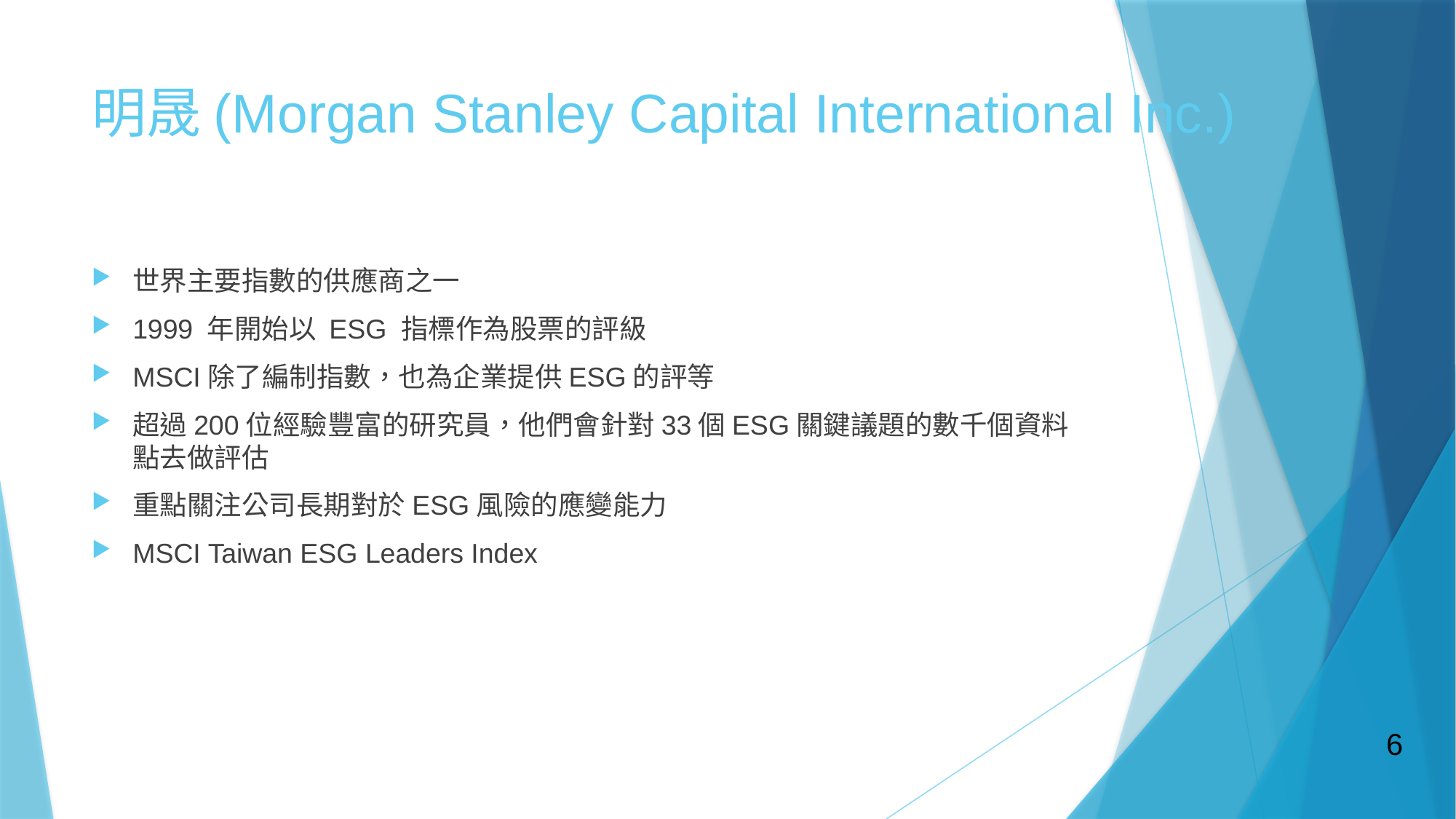

# 明晟(Morgan Stanley Capital International Inc.)
世界主要指數的供應商之一
1999 年開始以 ESG 指標作為股票的評級
MSCI除了編制指數，也為企業提供ESG的評等
超過200位經驗豐富的研究員，他們會針對33個ESG關鍵議題的數千個資料點去做評估
重點關注公司長期對於ESG風險的應變能力
MSCI Taiwan ESG Leaders Index

6